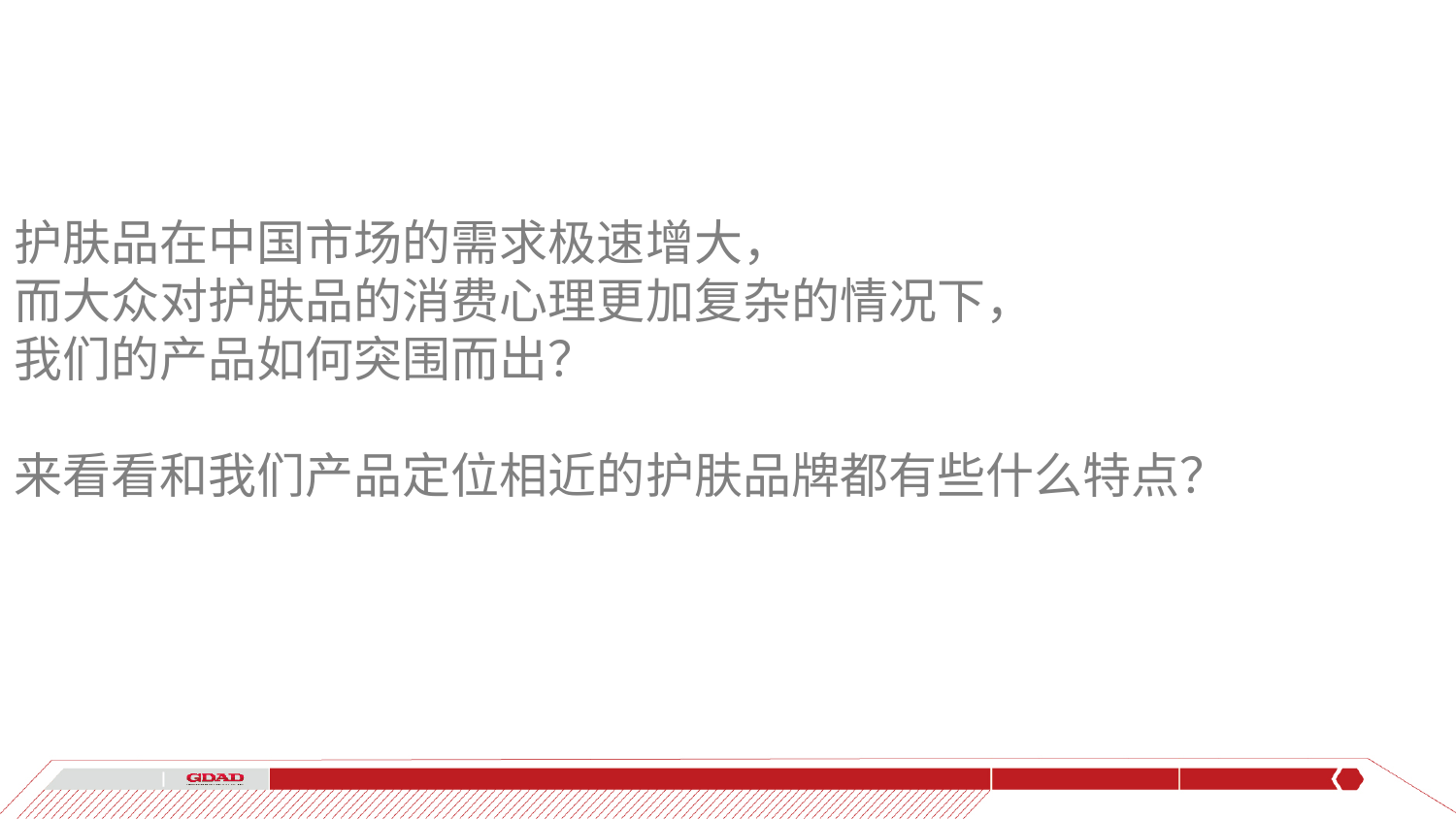

护肤品在中国市场的需求极速增大，
而大众对护肤品的消费心理更加复杂的情况下，
我们的产品如何突围而出？

来看看和我们产品定位相近的护肤品牌都有些什么特点？